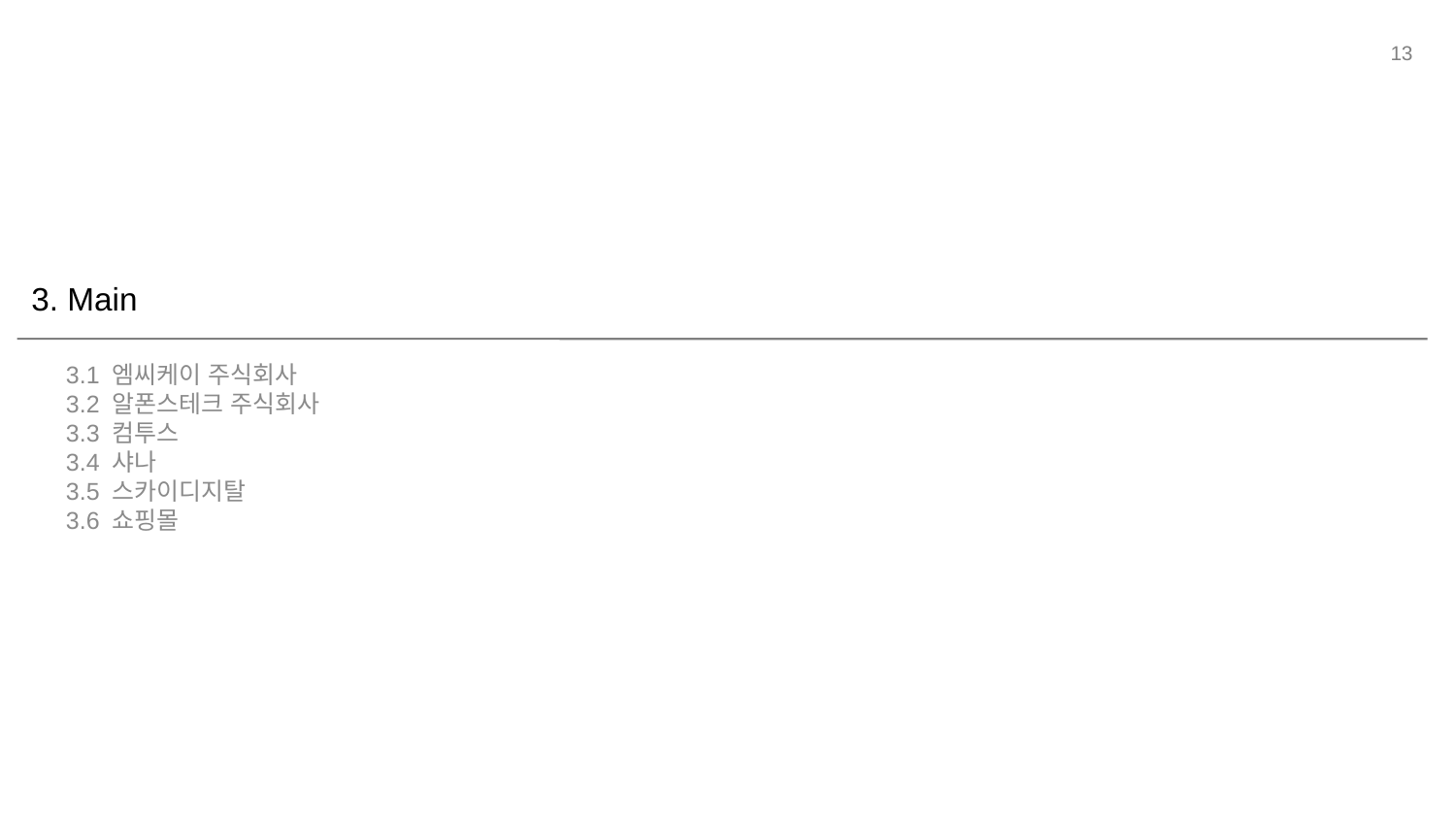

13
# 3. Main
3.1 엠씨케이 주식회사
3.2 알폰스테크 주식회사
3.3 컴투스
3.4 샤나
3.5 스카이디지탈
3.6 쇼핑몰